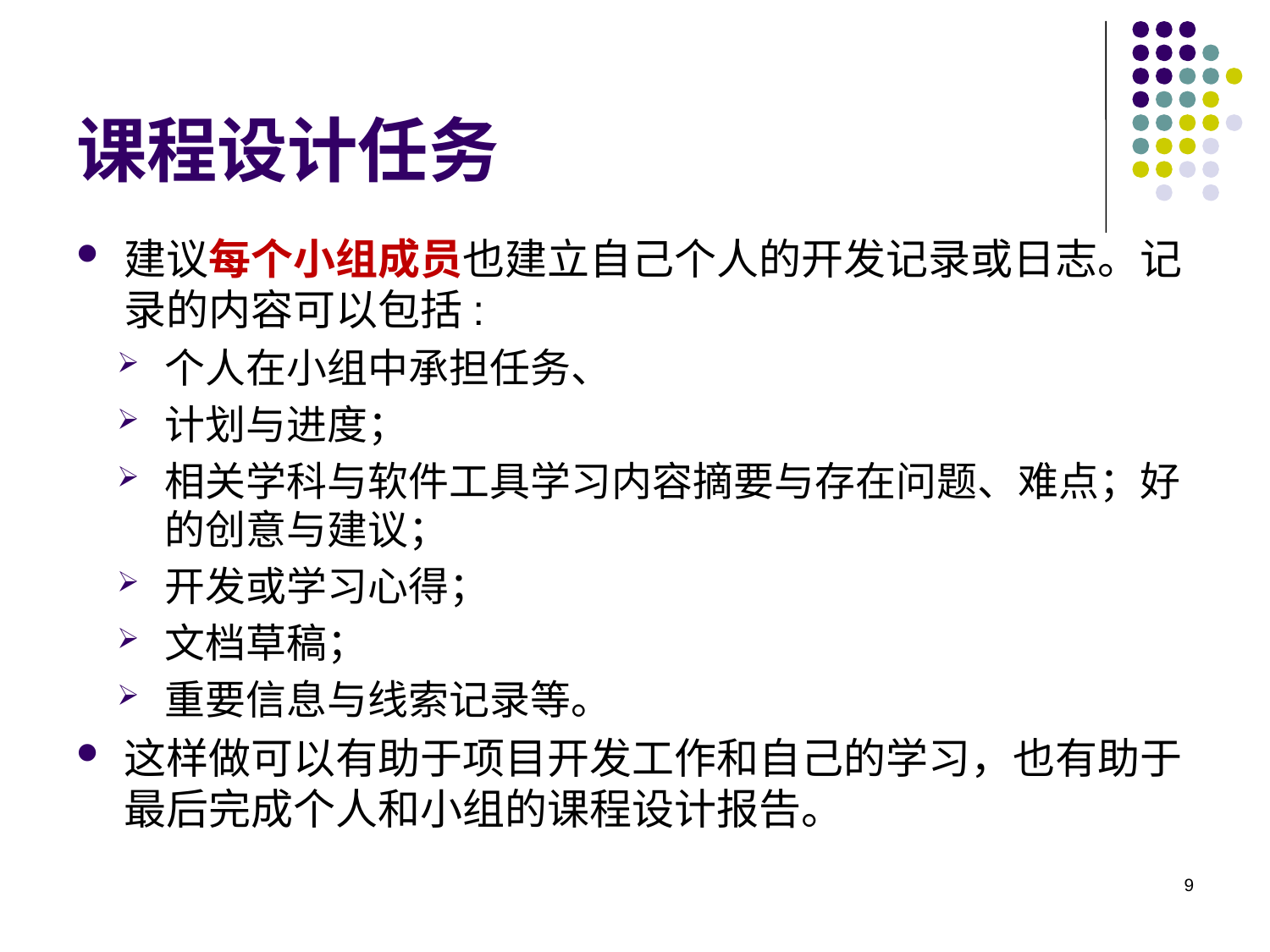

# 课程设计任务
建议每个小组成员也建立自己个人的开发记录或日志。记录的内容可以包括:
个人在小组中承担任务、
计划与进度；
相关学科与软件工具学习内容摘要与存在问题、难点；好的创意与建议；
开发或学习心得；
文档草稿；
重要信息与线索记录等。
这样做可以有助于项目开发工作和自己的学习，也有助于最后完成个人和小组的课程设计报告。

9